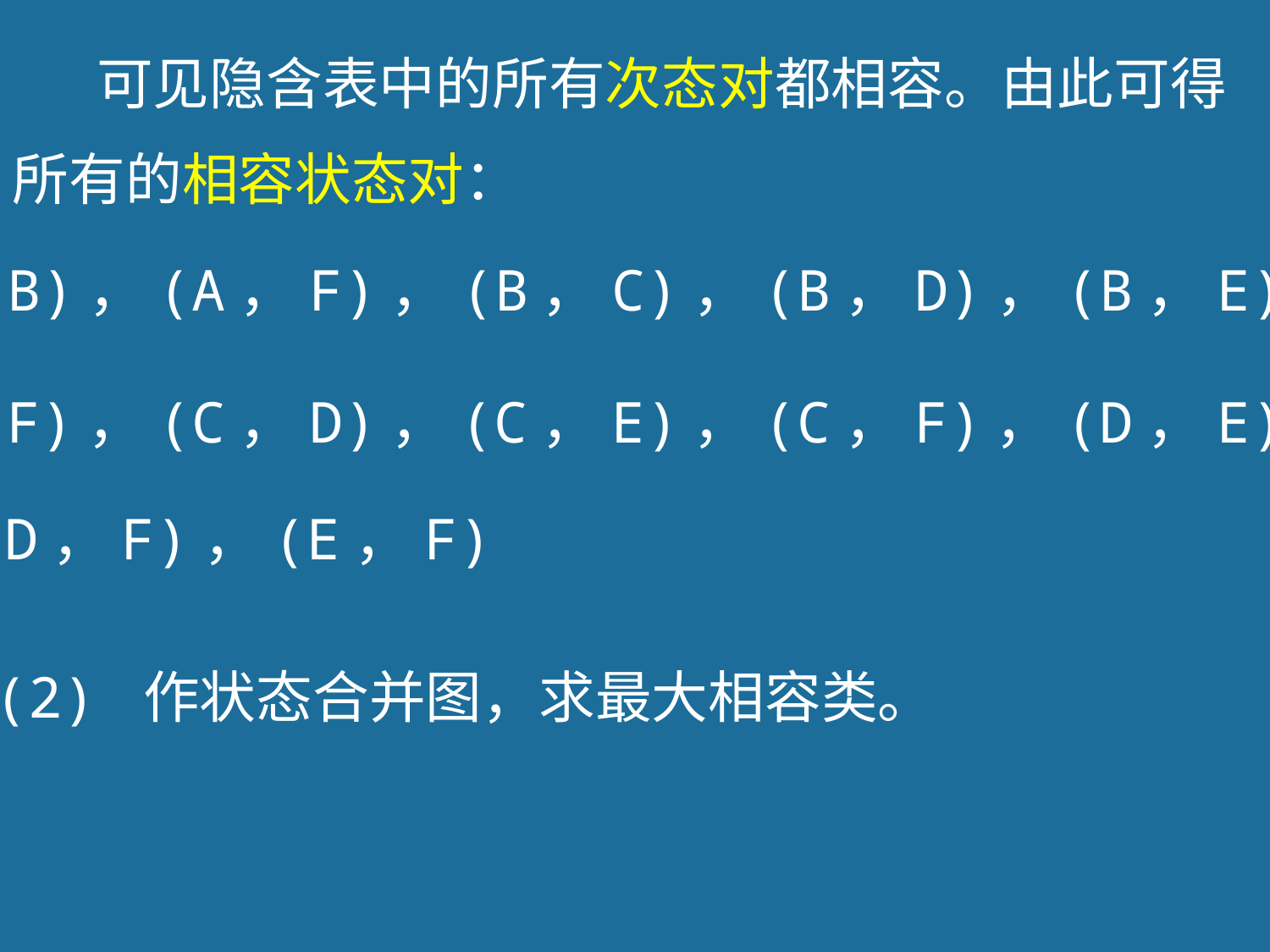

可见隐含表中的所有次态对都相容。由此可得
所有的相容状态对：
(A，B)，(A，F)，(B，C)，(B，D)，(B，E)
(B，F)，(C，D)，(C，E)，(C，F)，(D，E)
(D，F)，(E，F)
(2) 作状态合并图，求最大相容类。
91